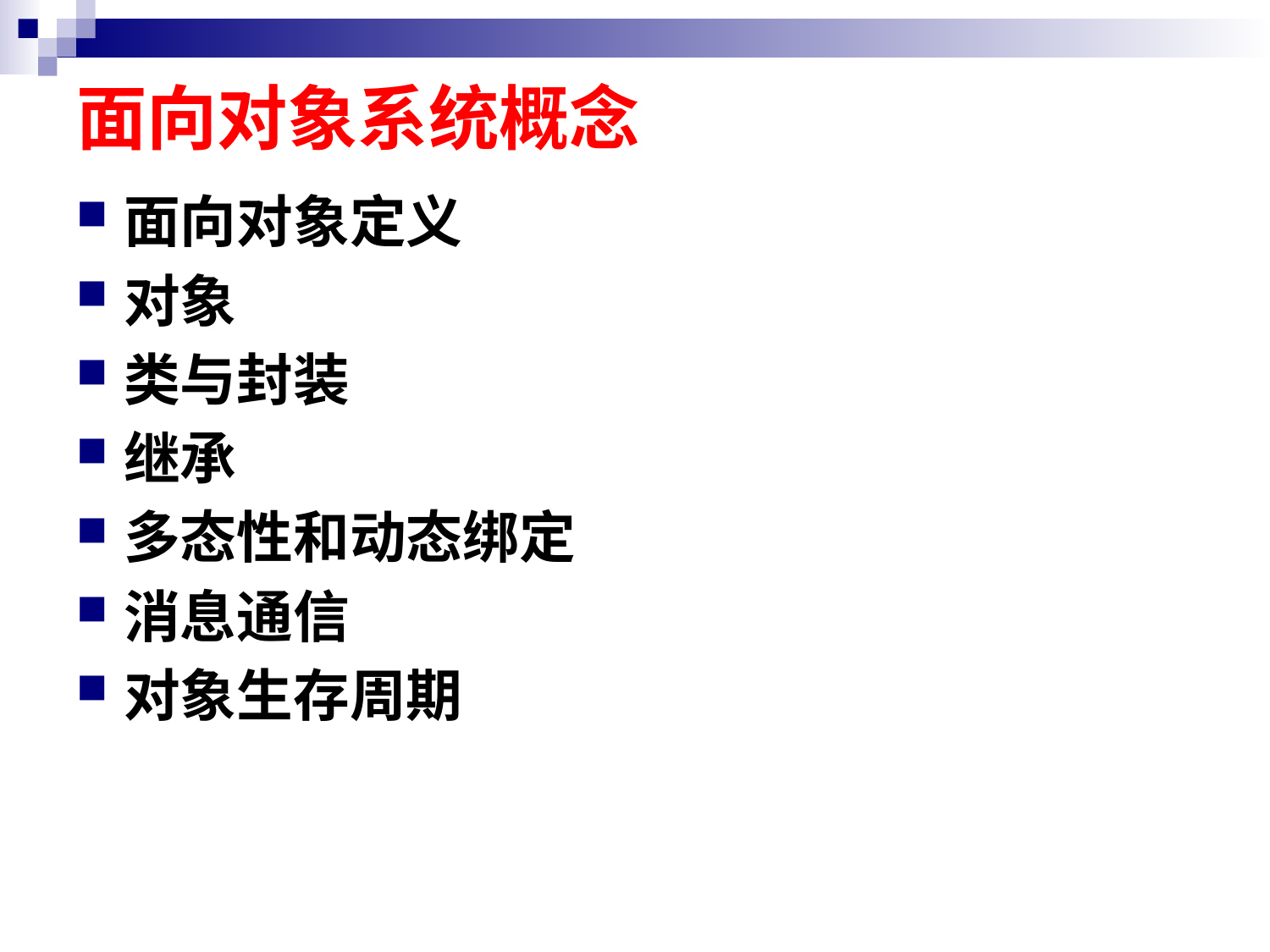

# 面向对象系统概念
面向对象定义
对象
类与封装
继承
多态性和动态绑定
消息通信
对象生存周期

3